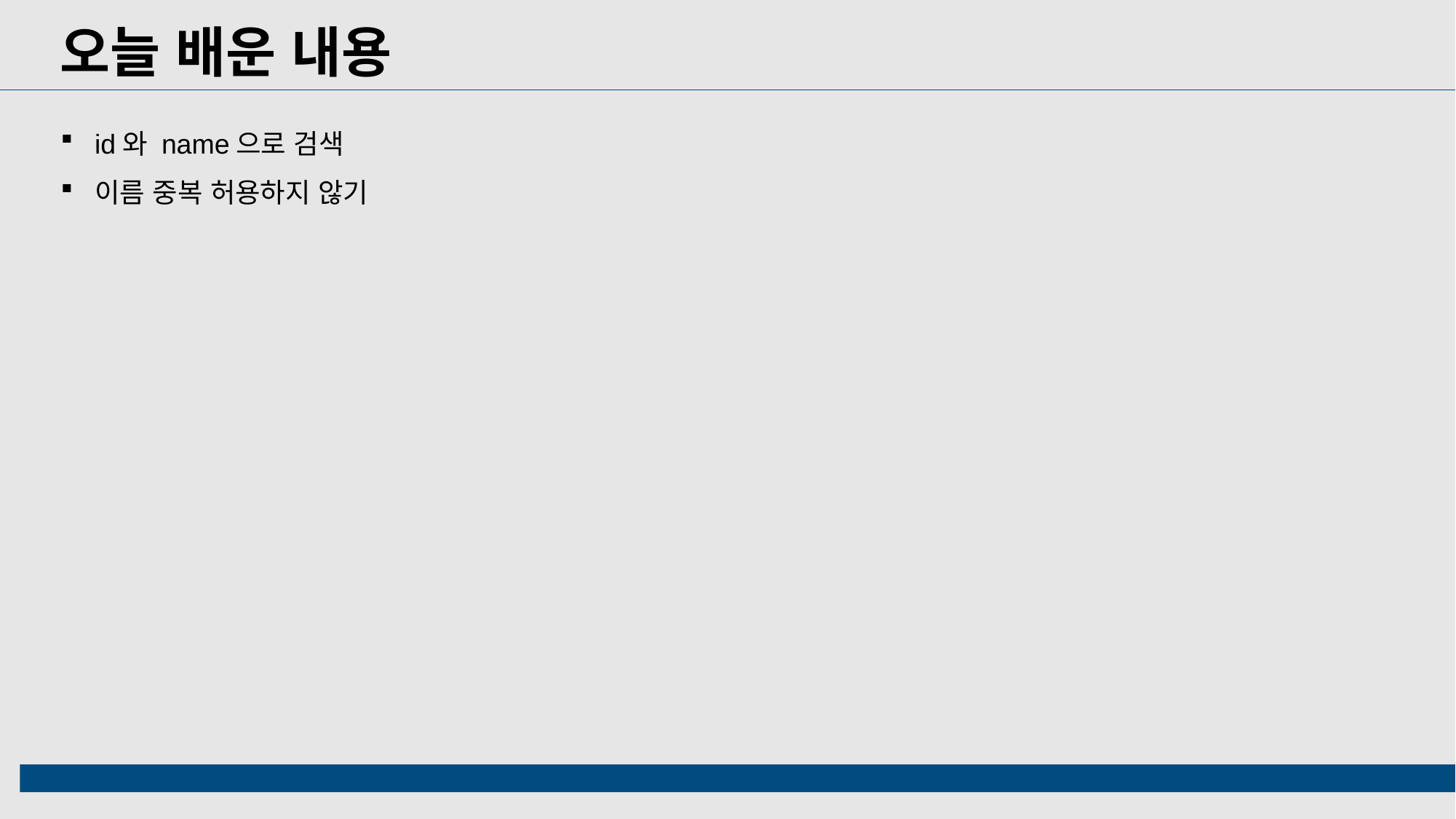

오늘 배운 내용
id와 name으로 검색
이름 중복 허용하지 않기